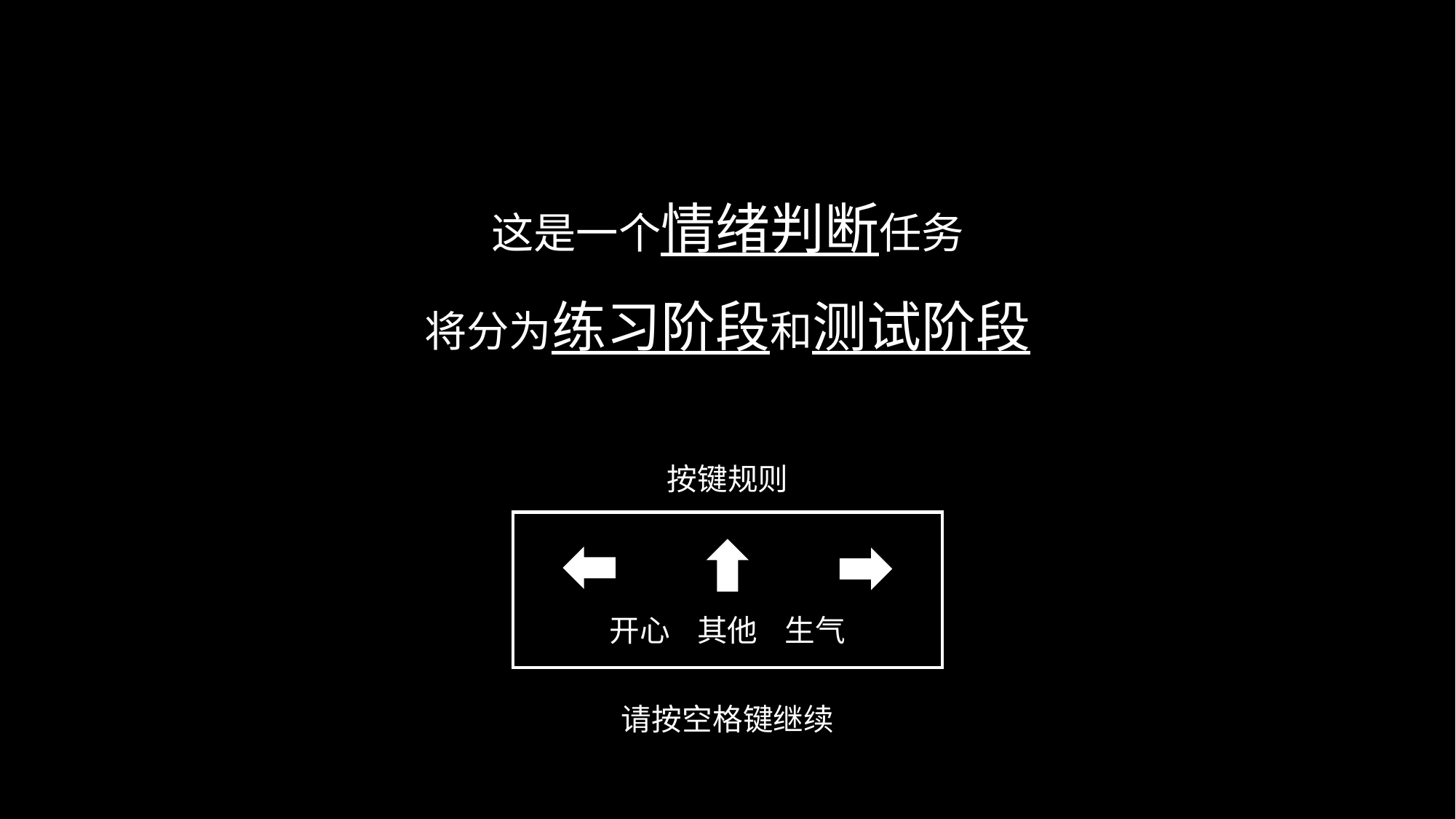

这是一个情绪判断任务
将分为练习阶段和测试阶段
按键规则

开心    其他    生气
请按空格键继续